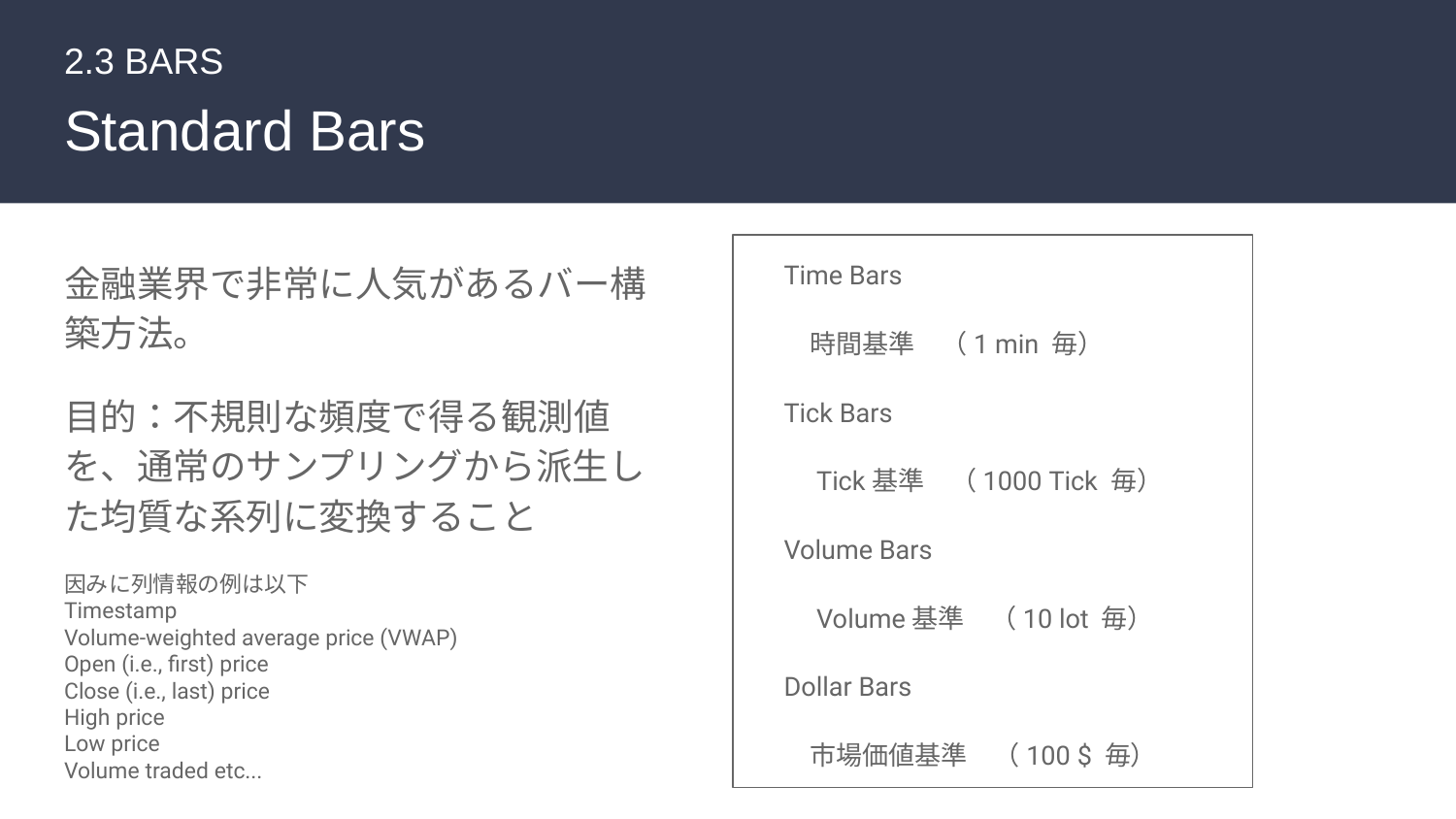

2.3 BARS
# Standard Bars

金融業界で非常に人気があるバー構築方法。
目的：不規則な頻度で得る観測値を、通常のサンプリングから派生した均質な系列に変換すること
因みに列情報の例は以下
Timestamp
Volume-weighted average price (VWAP)
Open (i.e., first) price
Close (i.e., last) price
High price
Low price
Volume traded etc...
Time Bars
　時間基準　（1 min 毎）
Tick Bars
　Tick基準　（1000 Tick 毎）
Volume Bars
　Volume基準　（10 lot 毎）
Dollar Bars
　市場価値基準　（100 $ 毎）